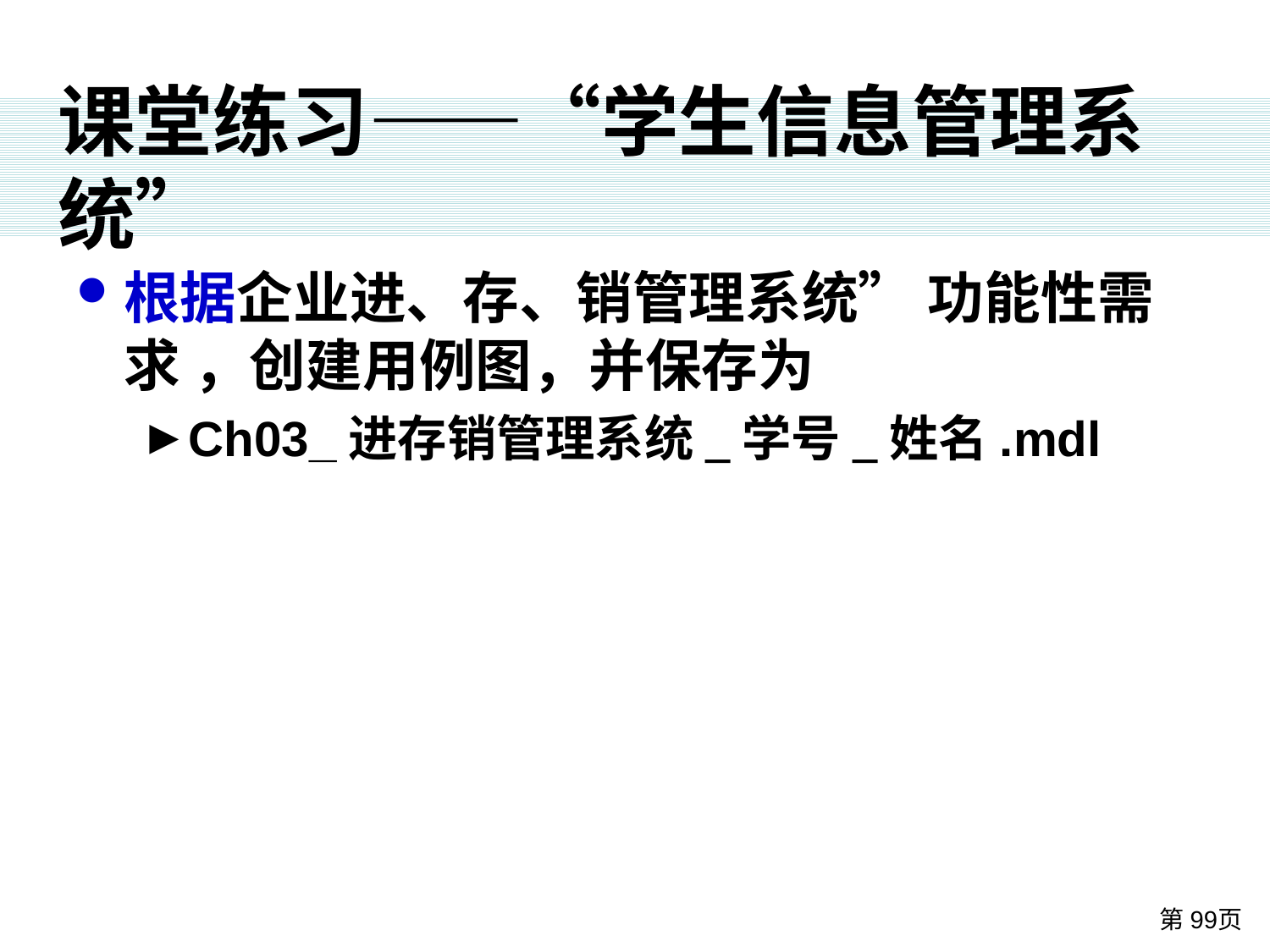

# 课堂练习——“学生信息管理系统”
根据企业进、存、销管理系统” 功能性需求 ，创建用例图，并保存为
Ch03_进存销管理系统_学号_姓名.mdl
第99页